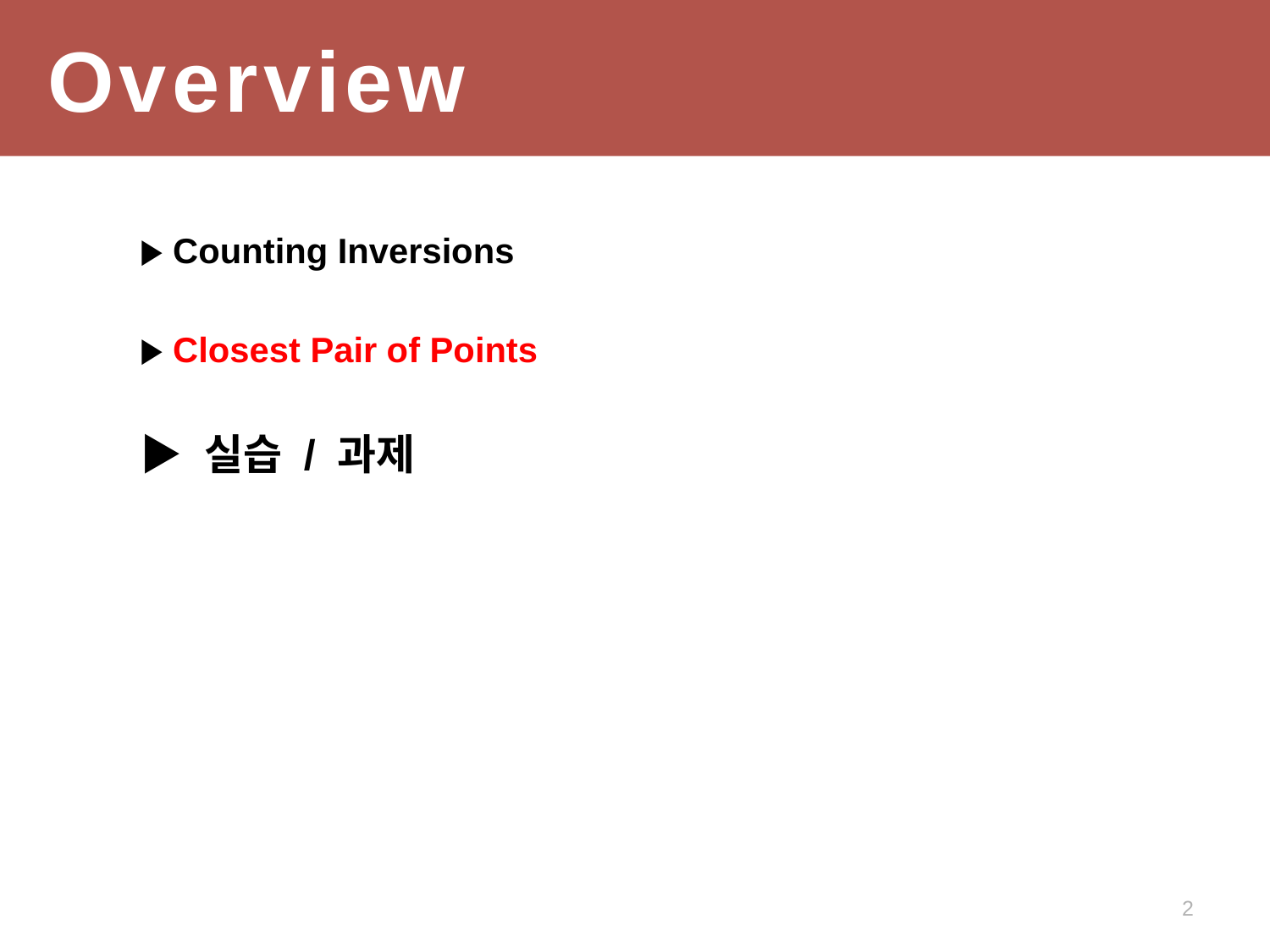

Overview
▶ Counting Inversions

▶ Closest Pair of Points

▶ 실습 / 과제

2